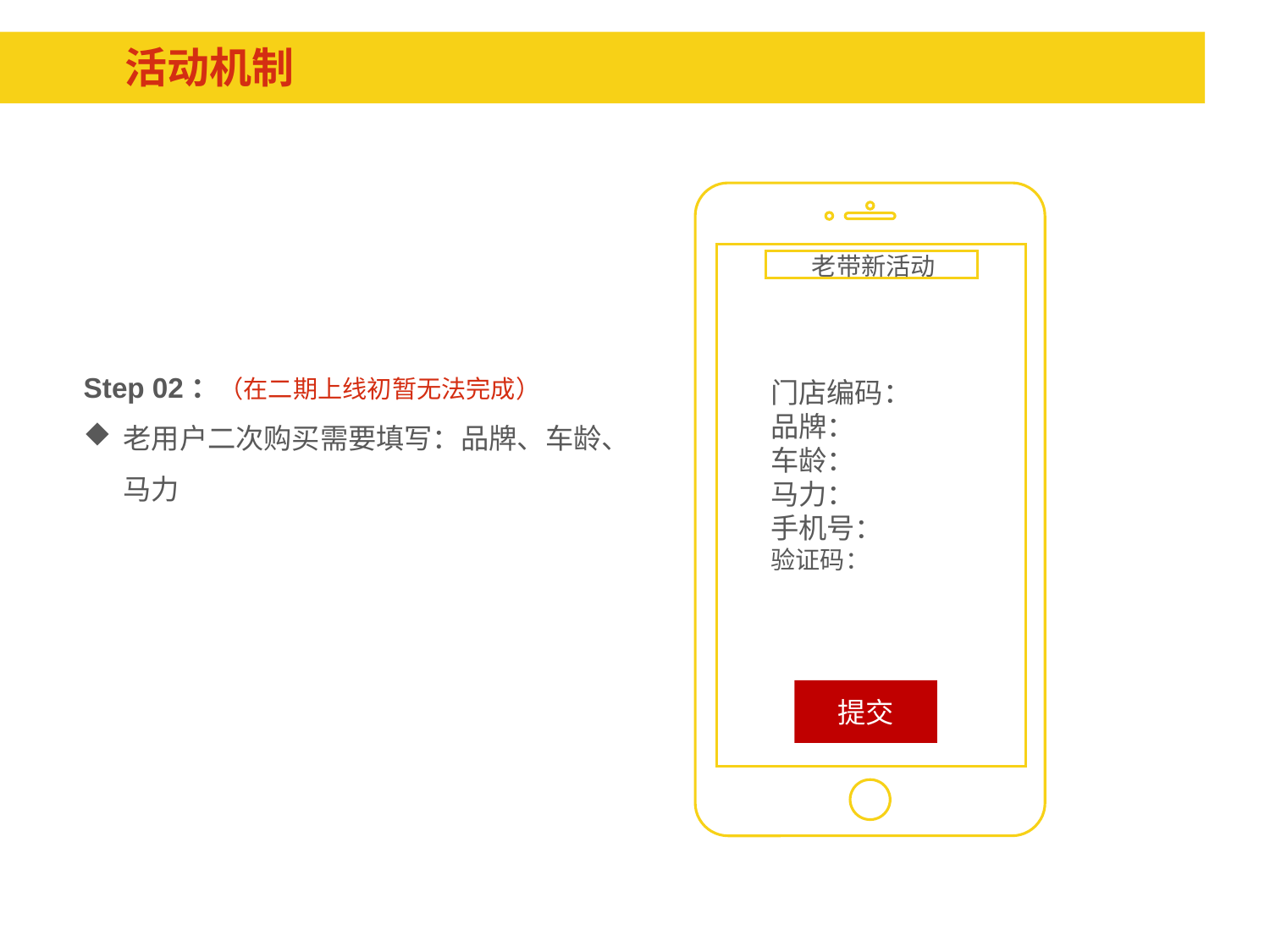

# 活动机制

Scan Promotion QR Code

老带新活动
Step 02：（在二期上线初暂无法完成）
老用户二次购买需要填写：品牌、车龄、马力
门店编码：
品牌：
车龄：
马力：
手机号：
验证码：
提交